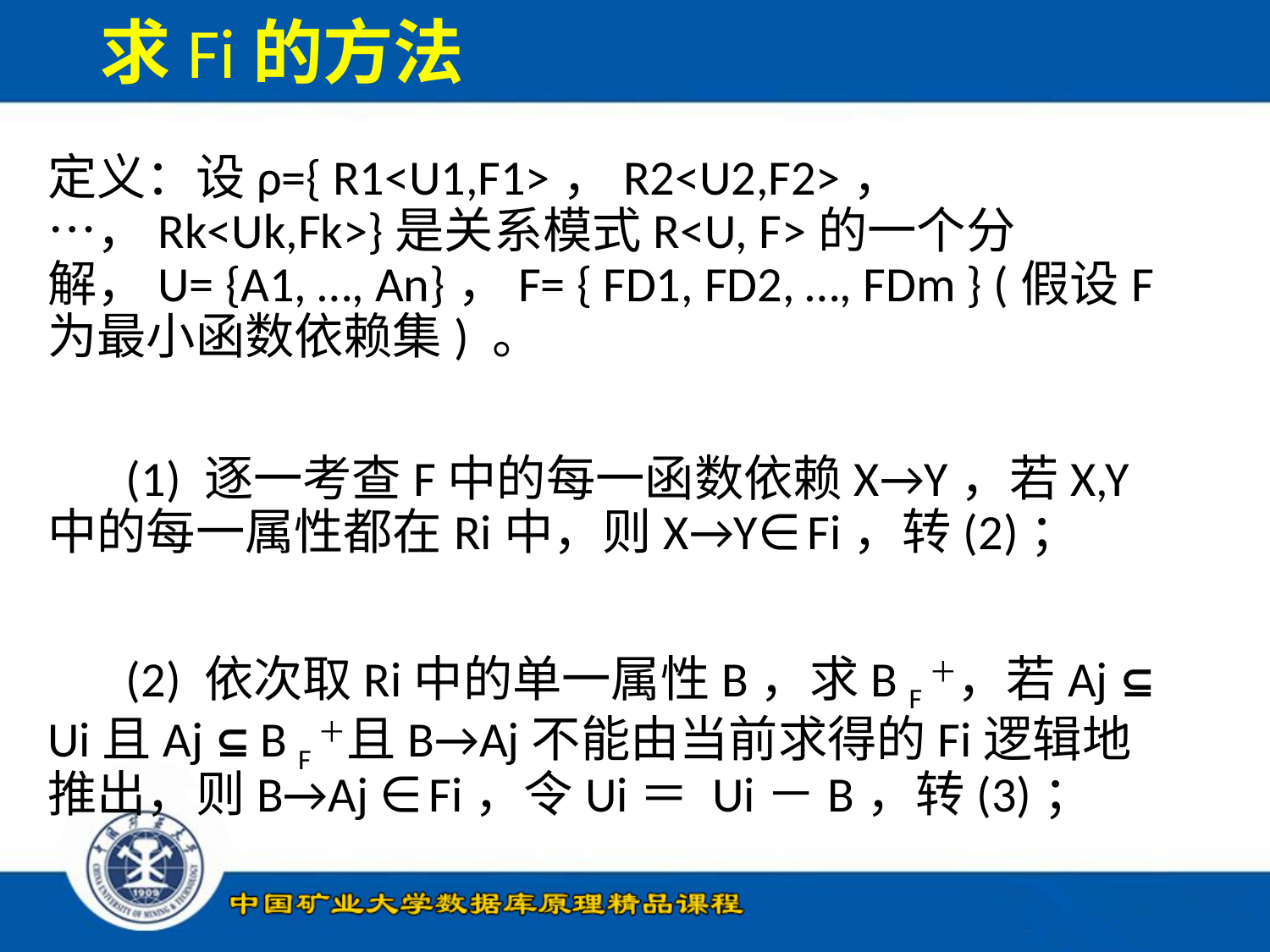

# 求Fi的方法
定义：设ρ={ R1<U1,F1>，R2<U2,F2>，…，Rk<Uk,Fk>}是关系模式R<U, F>的一个分解，U= {A1, …, An}，F= { FD1, FD2, …, FDm } (假设F为最小函数依赖集) 。

       (1) 逐一考查F中的每一函数依赖X→Y，若X,Y中的每一属性都在Ri中，则X→Y∈Fi，转(2)；

       (2) 依次取Ri中的单一属性B，求B F＋，若Aj ⊆ Ui且Aj ⊆ B F＋且B→Aj不能由当前求得的Fi逻辑地推出，则B→Aj ∈Fi，令Ui＝ Ui－B，转(3)；